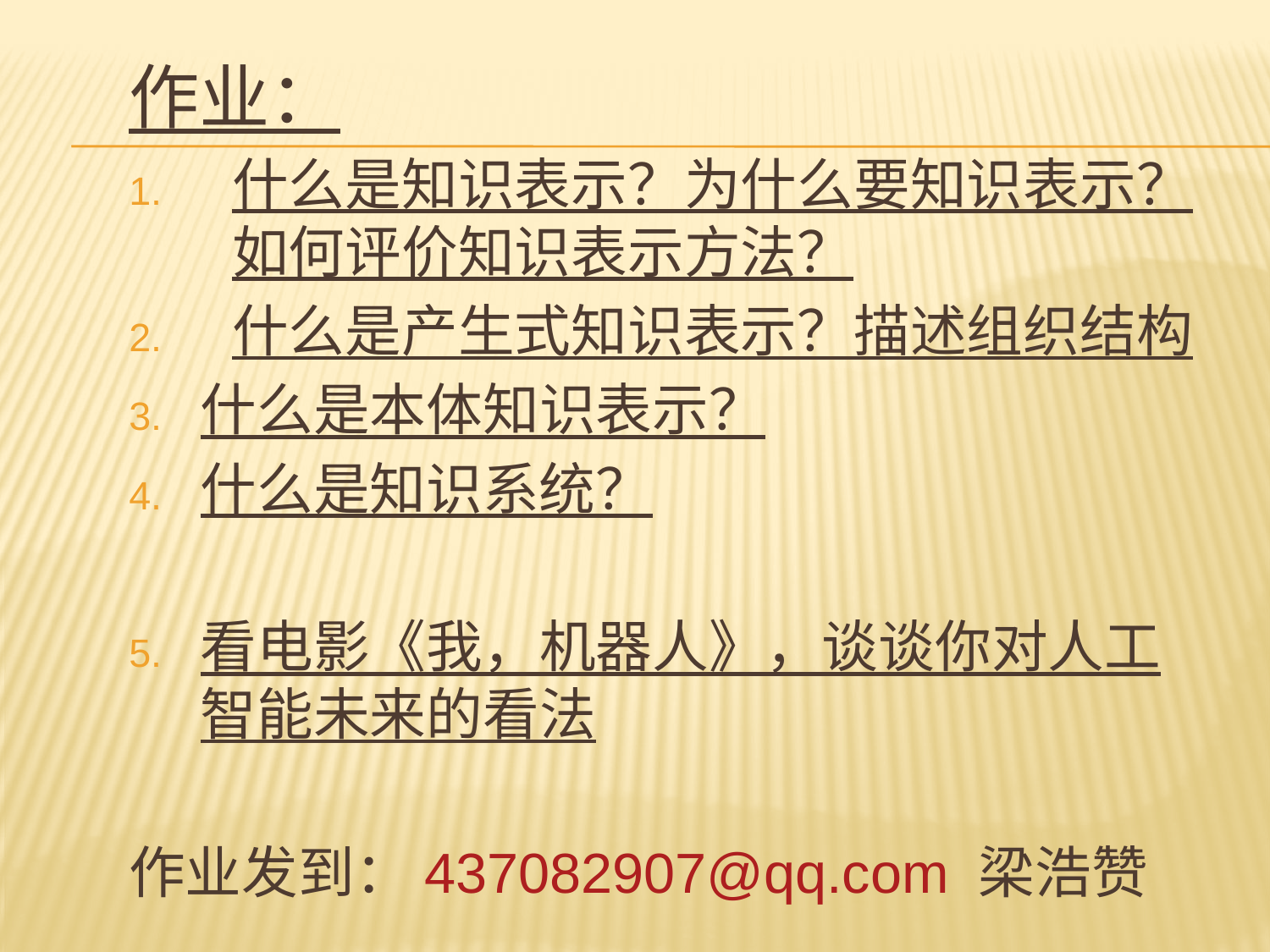

作业：
什么是知识表示？为什么要知识表示？如何评价知识表示方法？
什么是产生式知识表示？描述组织结构
什么是本体知识表示？
什么是知识系统？

看电影《我，机器人》，谈谈你对人工智能未来的看法

作业发到：437082907@qq.com 梁浩赞
51